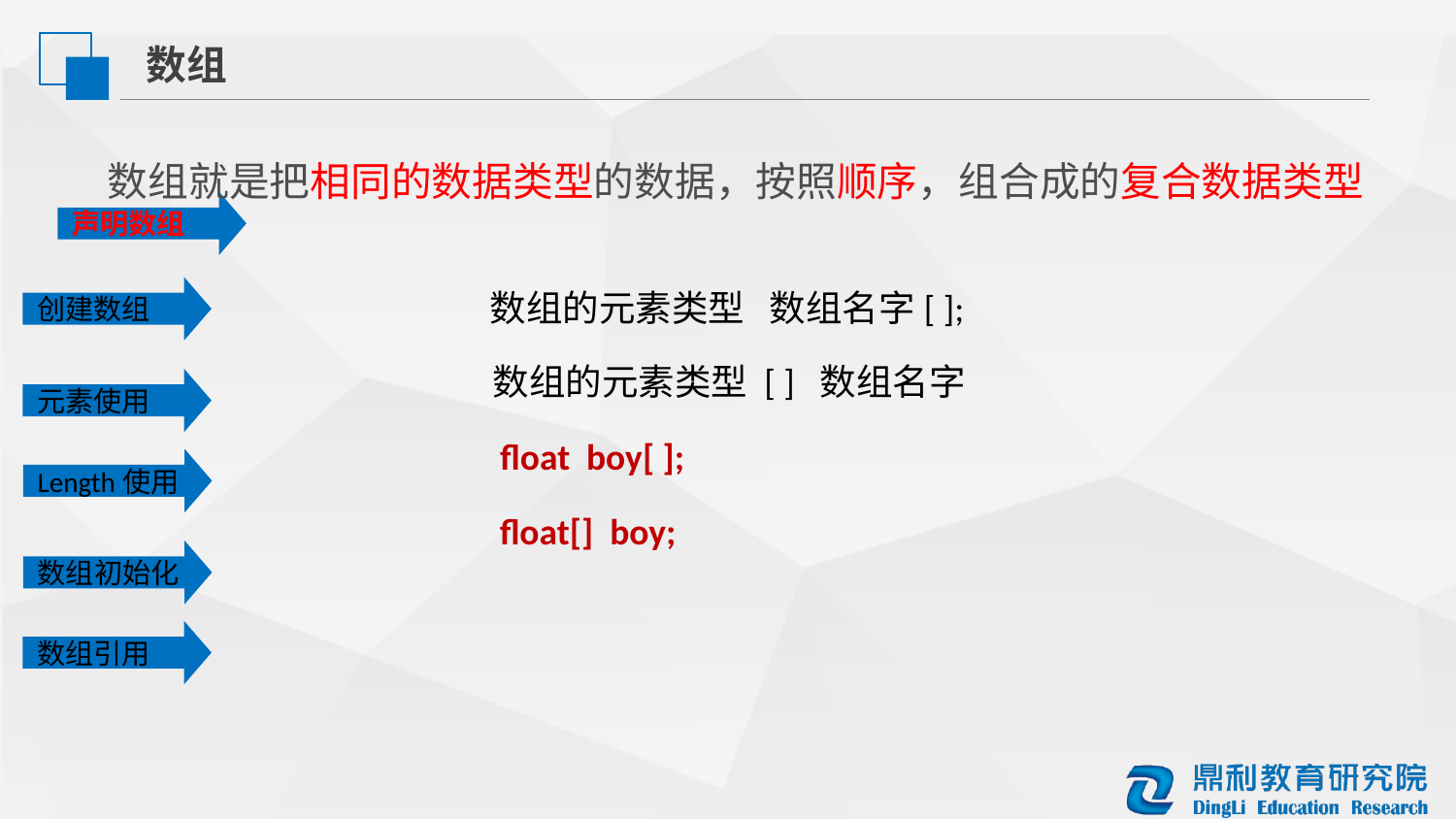

数组
数组就是把相同的数据类型的数据，按照顺序，组合成的复合数据类型
声明数组
创建数组
数组的元素类型   数组名字[ ];
数组的元素类型 [ ]  数组名字
元素使用
float  boy[ ];
Length使用
float[]  boy;
数组初始化
数组引用